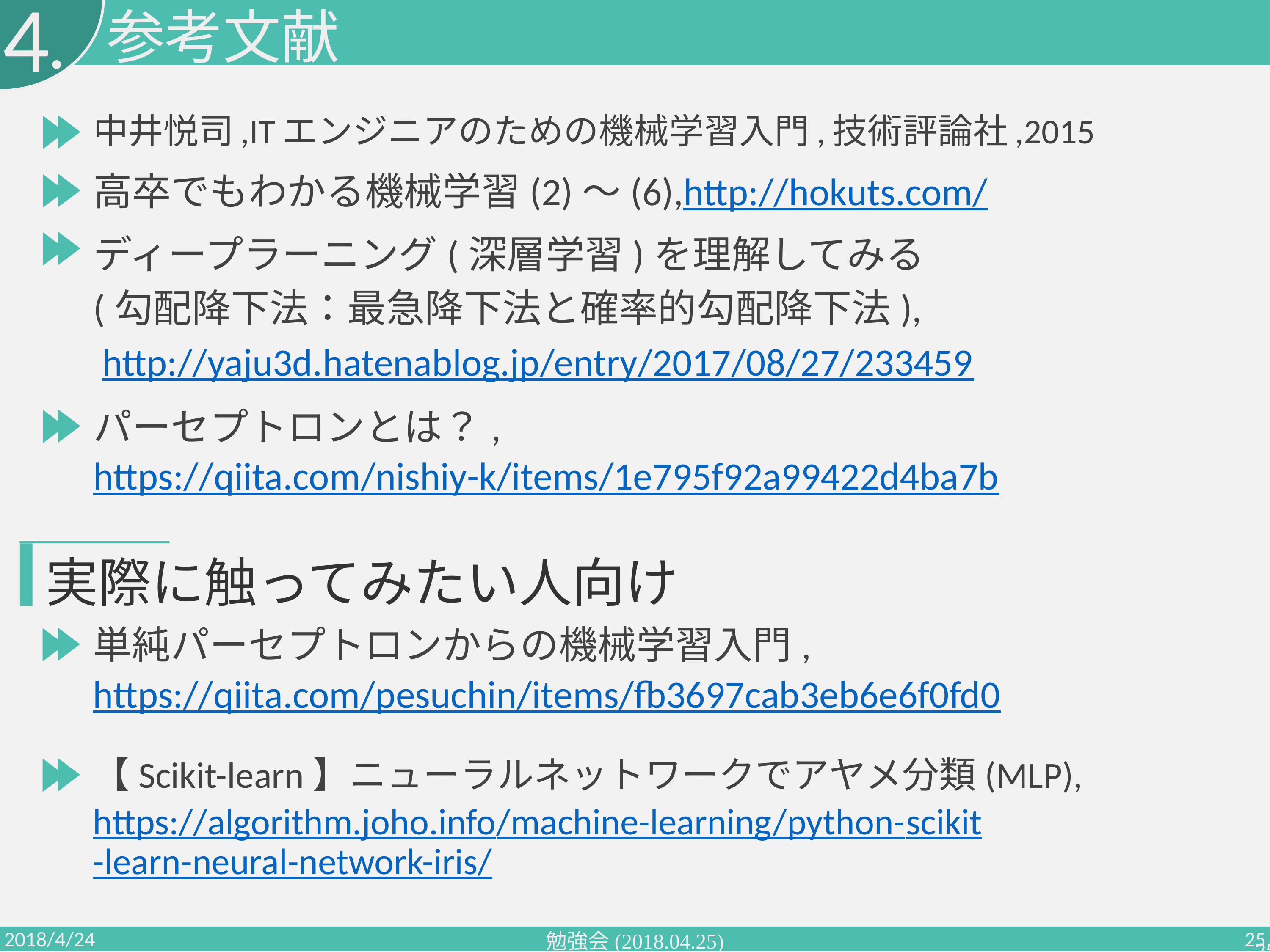

4
参考文献
中井悦司,ITエンジニアのための機械学習入門,技術評論社,2015

高卒でもわかる機械学習(2)〜(6),http://hokuts.com/

ディープラーニング(深層学習)を理解してみる
(勾配降下法：最急降下法と確率的勾配降下法),
 http://yaju3d.hatenablog.jp/entry/2017/08/27/233459

パーセプトロンとは？,
https://qiita.com/nishiy-k/items/1e795f92a99422d4ba7b

実際に触ってみたい人向け
単純パーセプトロンからの機械学習入門,
https://qiita.com/pesuchin/items/fb3697cab3eb6e6f0fd0

【Scikit-learn】ニューラルネットワークでアヤメ分類(MLP),
https://algorithm.joho.info/machine-learning/python-scikit-learn-neural-network-iris/

25
2018/4/24
勉強会(2018.04.25)
25